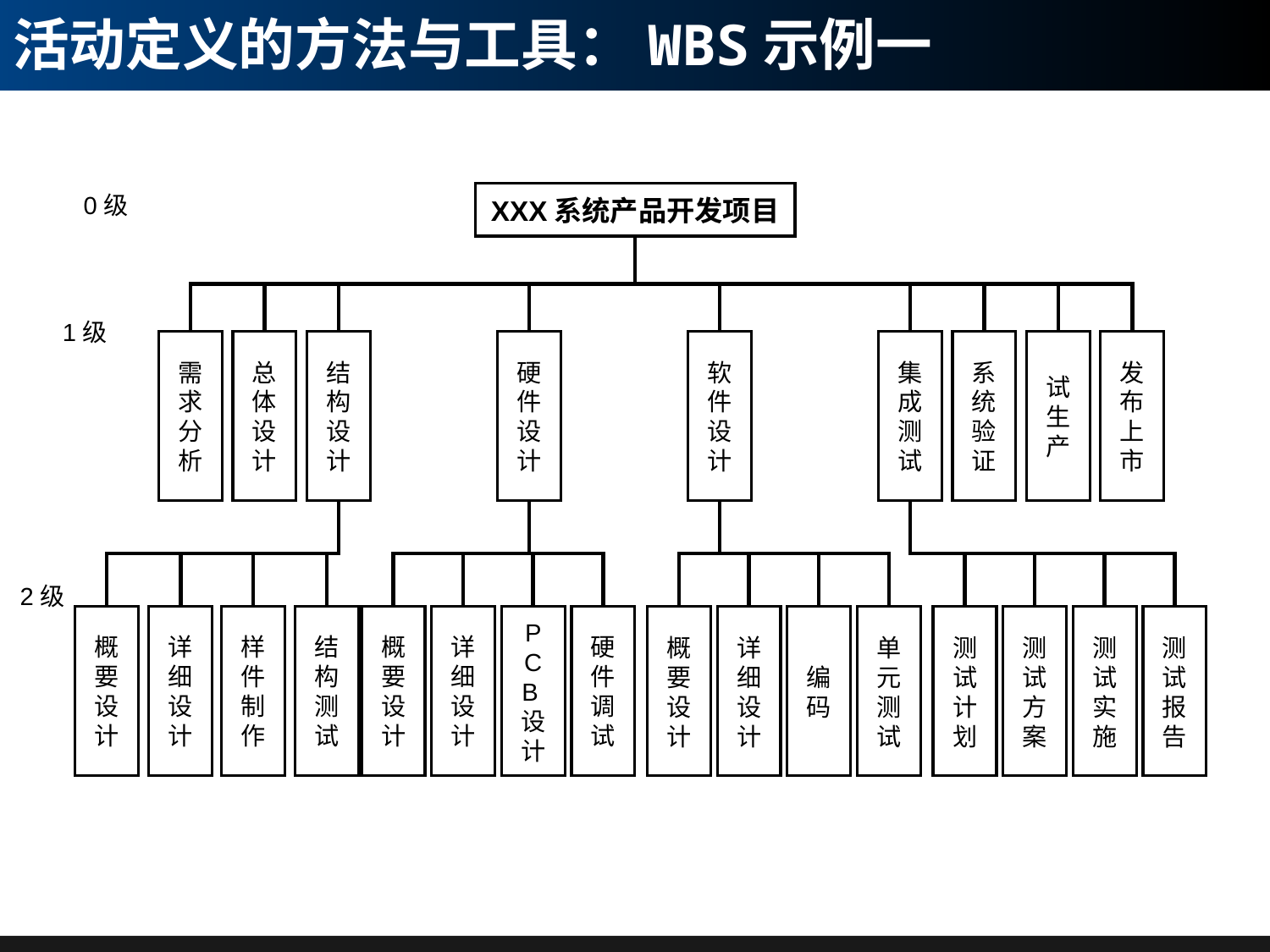

# 活动定义的方法与工具：WBS示例一
0级
XXX系统产品开发项目
1级
需求分析
总体设计
结构设计
硬件设计
软件设计
集成测试
系统验证
试生产
发布上市
2级
样件制作
结构测试
概要设计
详细设计
概要设计
详细设计
P
C
B设计
硬件调试
概要设计
详细设计
编码
单元测试
测试计划
测试方案
测试实施
测试报告